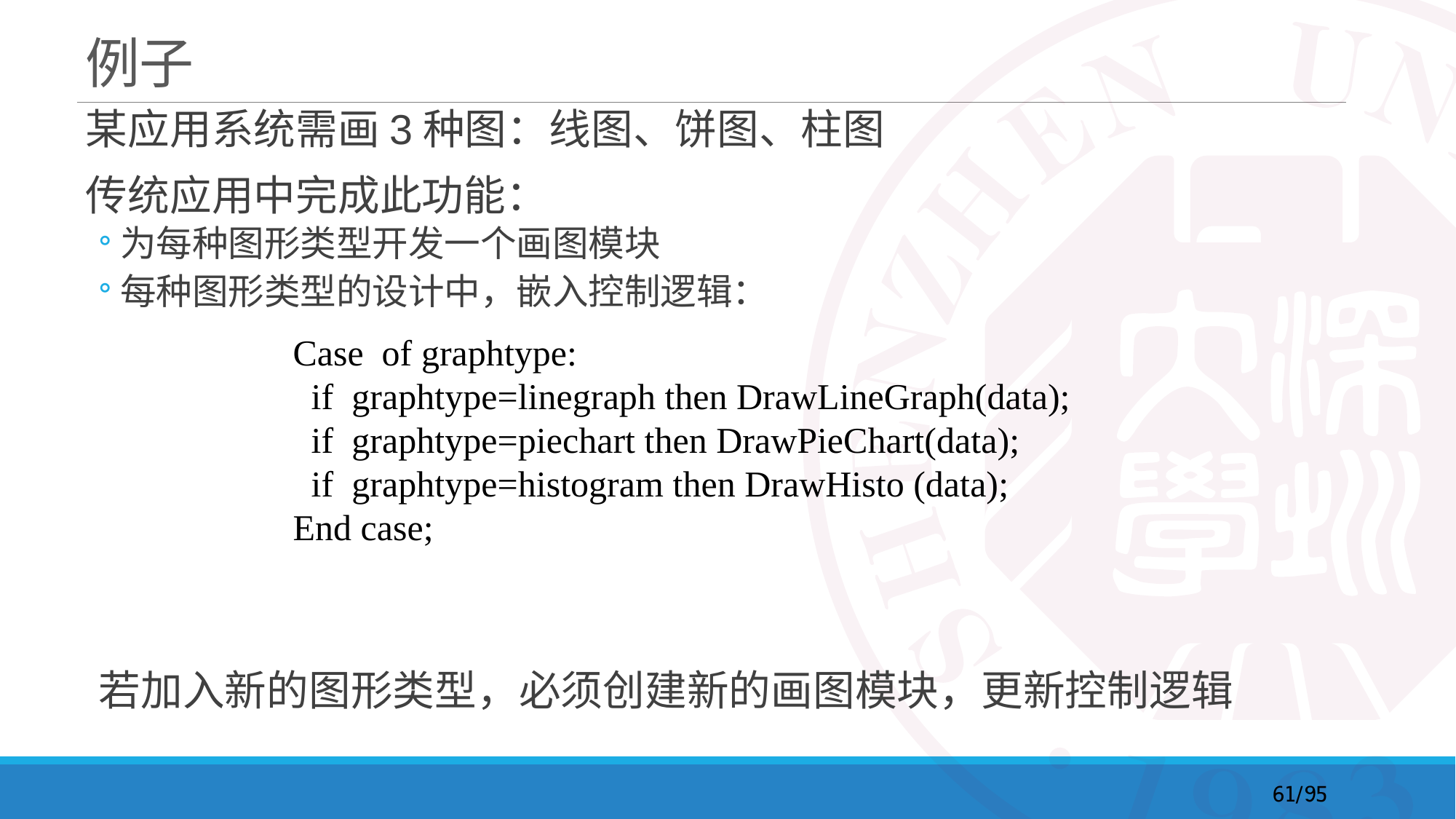

# 例子
某应用系统需画3种图：线图、饼图、柱图
传统应用中完成此功能：
为每种图形类型开发一个画图模块
每种图形类型的设计中，嵌入控制逻辑：

若加入新的图形类型，必须创建新的画图模块，更新控制逻辑
Case  of graphtype:
  if  graphtype=linegraph then DrawLineGraph(data);
  if  graphtype=piechart then DrawPieChart(data);
  if  graphtype=histogram then DrawHisto (data);
End case;
61/95